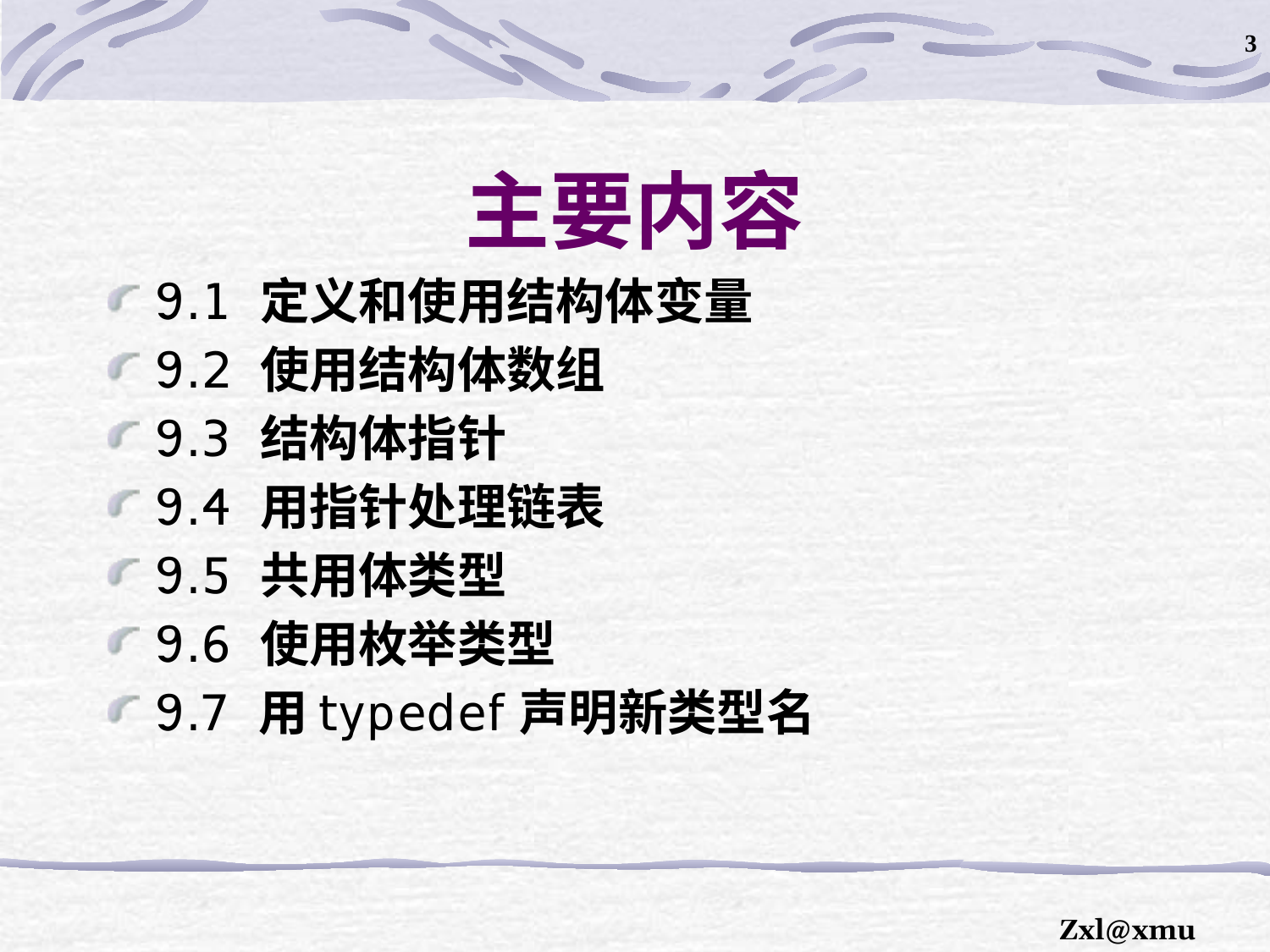

3
# 主要内容
9.1 定义和使用结构体变量
9.2 使用结构体数组
9.3 结构体指针
9.4 用指针处理链表
9.5 共用体类型
9.6 使用枚举类型
9.7 用typedef声明新类型名